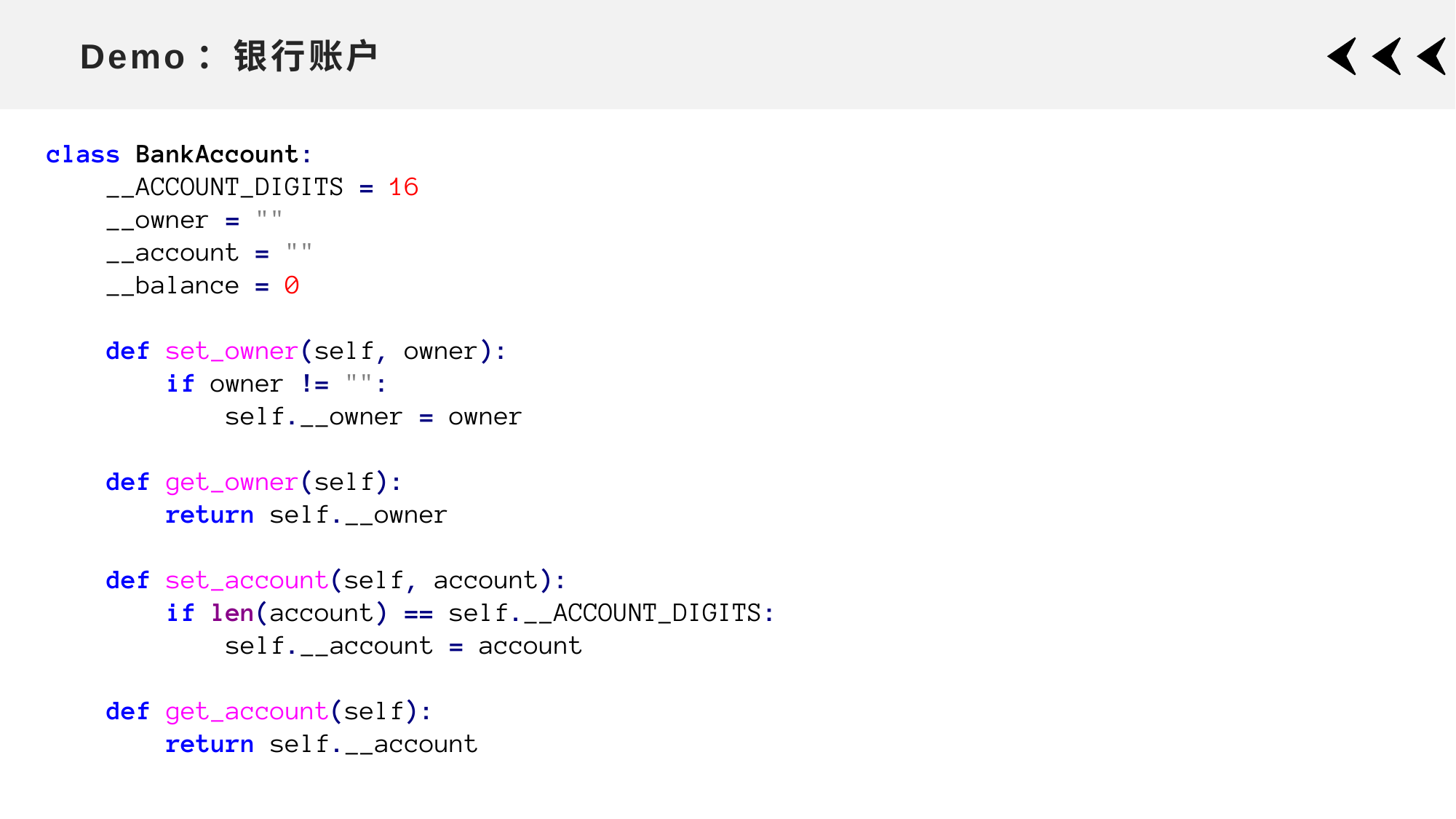

# Demo：银行账户
class BankAccount:
    __ACCOUNT_DIGITS = 16
    __owner = ""
    __account = ""
    __balance = 0

    def set_owner(self, owner):
        if owner != "":
            self.__owner = owner

    def get_owner(self):
        return self.__owner

    def set_account(self, account):
        if len(account) == self.__ACCOUNT_DIGITS:
            self.__account = account

    def get_account(self):
        return self.__account